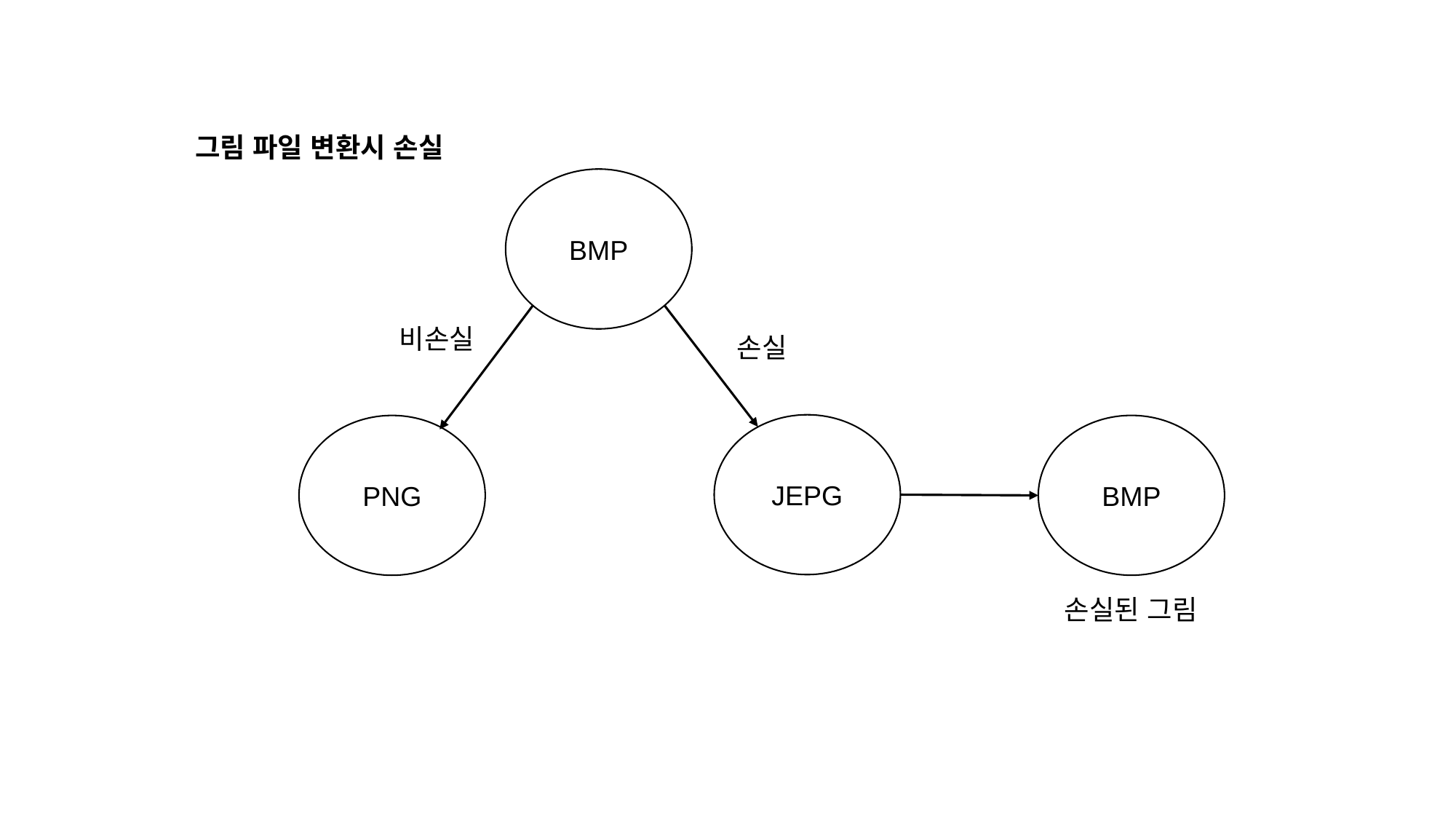

그림 파일 변환시 손실
BMP
비손실
손실
JEPG
BMP
PNG
손실된 그림